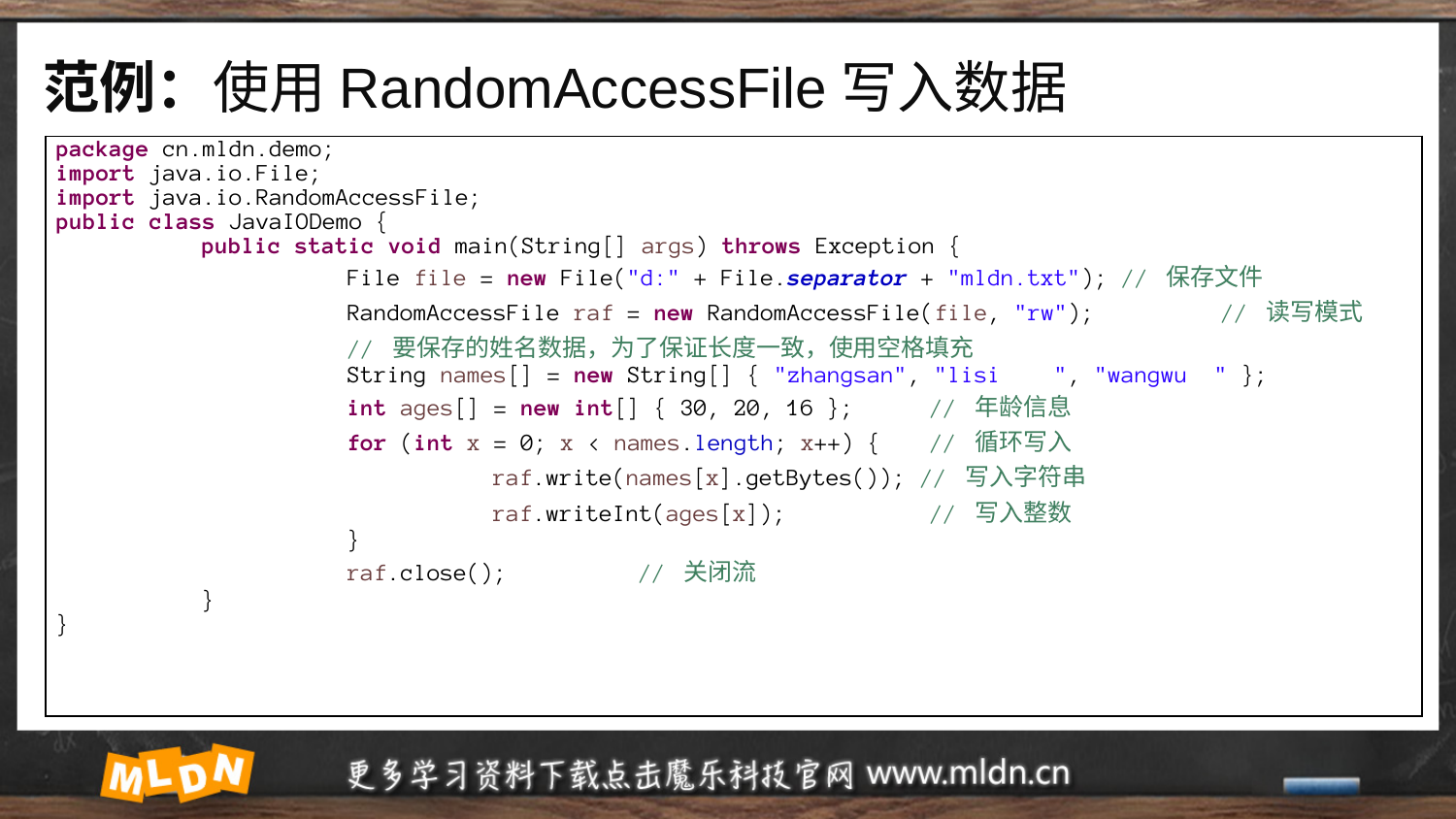

# 范例：使用RandomAccessFile写入数据
| package cn.mldn.demo; import java.io.File; import java.io.RandomAccessFile; public class JavaIODemo { public static void main(String[] args) throws Exception { File file = new File("d:" + File.separator + "mldn.txt"); // 保存文件 RandomAccessFile raf = new RandomAccessFile(file, "rw"); // 读写模式 // 要保存的姓名数据，为了保证长度一致，使用空格填充 String names[] = new String[] { "zhangsan", "lisi ", "wangwu " }; int ages[] = new int[] { 30, 20, 16 }; // 年龄信息 for (int x = 0; x < names.length; x++) { // 循环写入 raf.write(names[x].getBytes()); // 写入字符串 raf.writeInt(ages[x]); // 写入整数 } raf.close(); // 关闭流 } } |
| --- |